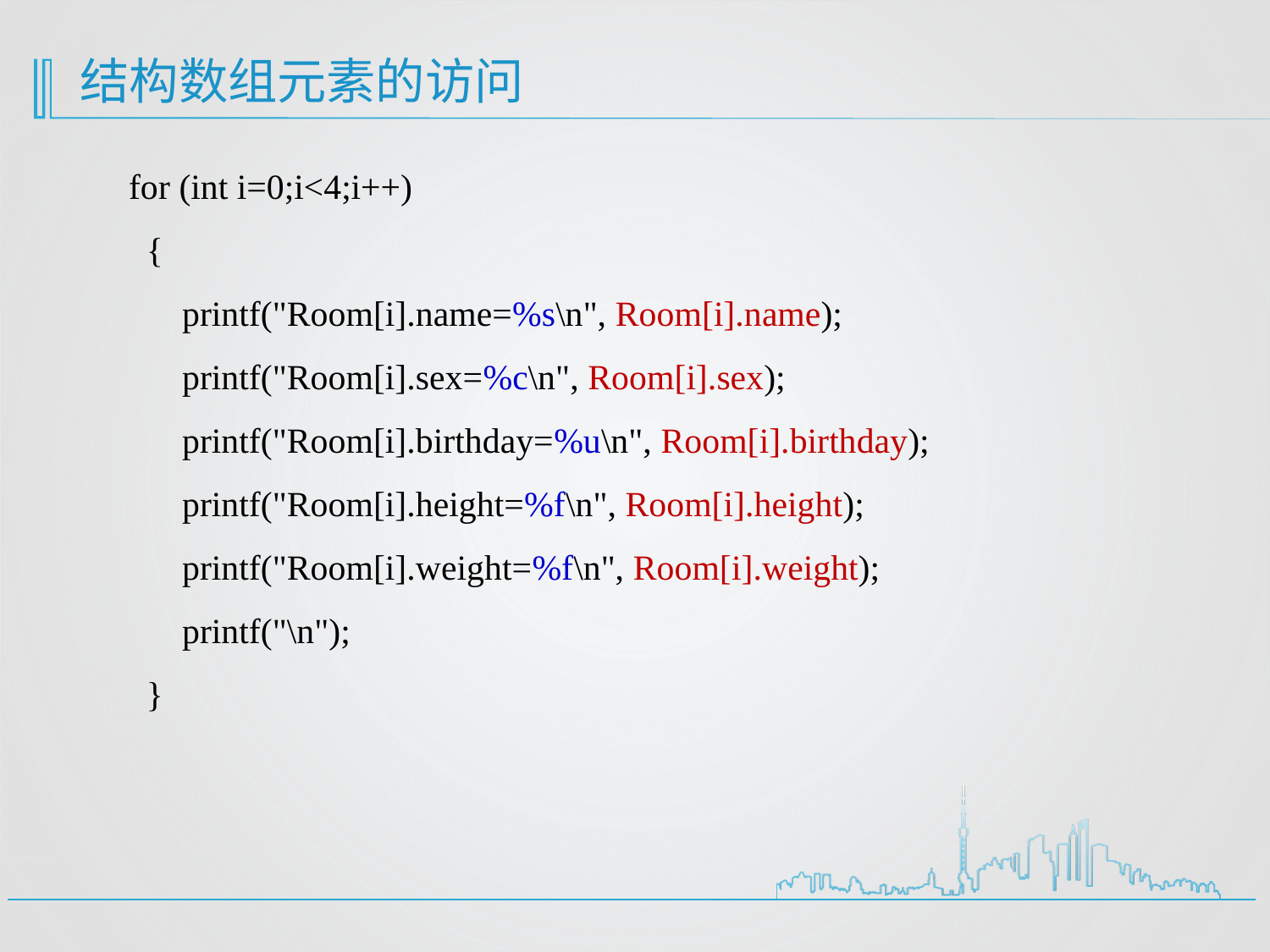

# 结构数组元素的访问
 for (int i=0;i<4;i++)
   {
       printf("Room[i].name=%s\n", Room[i].name);
       printf("Room[i].sex=%c\n", Room[i].sex);
       printf("Room[i].birthday=%u\n", Room[i].birthday);
       printf("Room[i].height=%f\n", Room[i].height);
       printf("Room[i].weight=%f\n", Room[i].weight);
       printf("\n");
   }